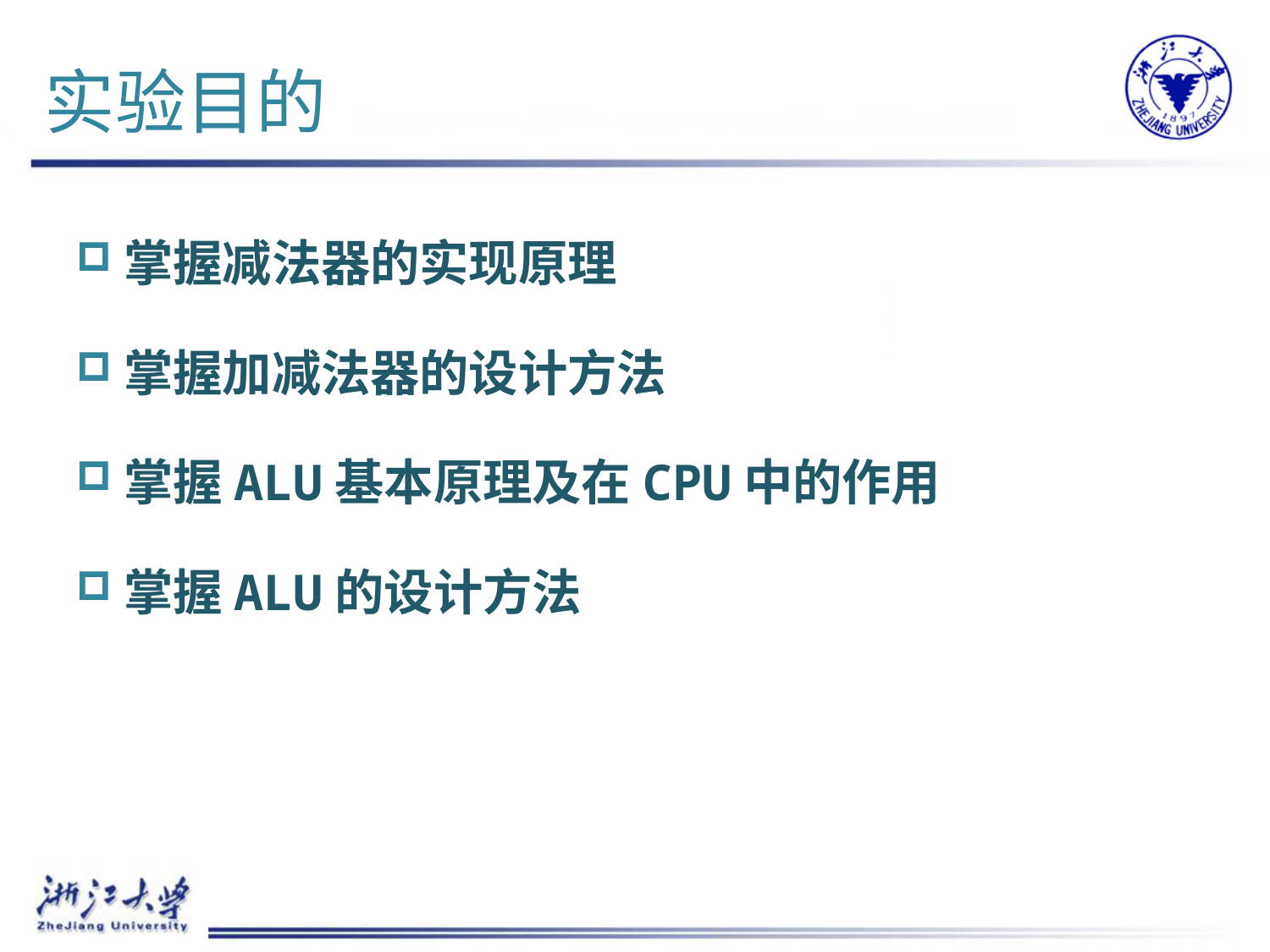

# 实验目的
掌握减法器的实现原理
掌握加减法器的设计方法
掌握ALU基本原理及在CPU中的作用
掌握ALU的设计方法